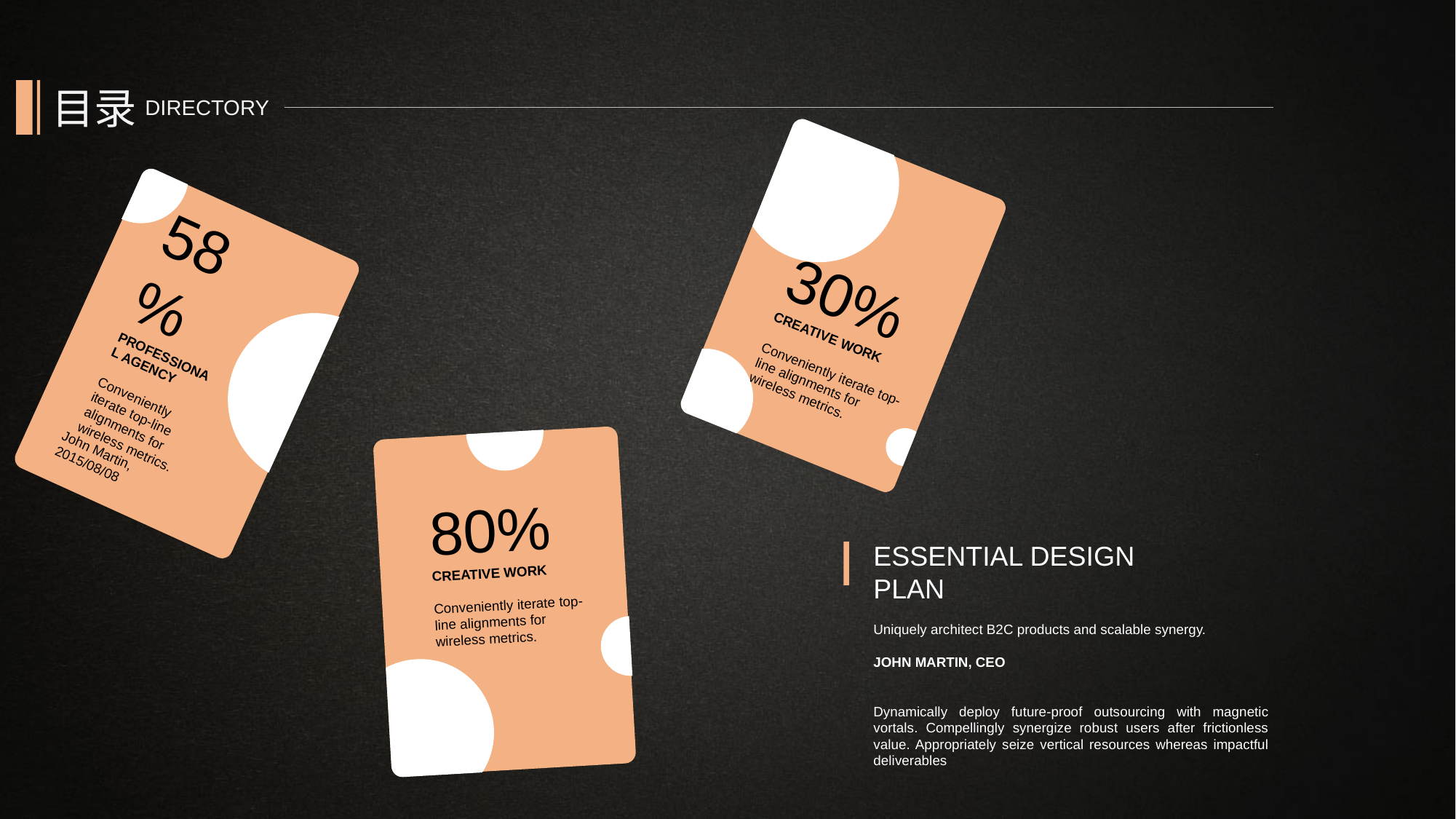

目录
DIRECTORY

30%
CREATIVE WORK

Conveniently iterate top-line alignments for wireless metrics.

58%
PROFESSIONAL AGENCY

Conveniently iterate top-line alignments for wireless metrics.

John Martin,
2015/08/08

80%
CREATIVE WORK

Conveniently iterate top-line alignments for wireless metrics.

ESSENTIAL DESIGN
PLAN

Uniquely architect B2C products and scalable synergy.

JOHN MARTIN, CEO

Dynamically deploy future-proof outsourcing with magnetic vortals. Compellingly synergize robust users after frictionless value. Appropriately seize vertical resources whereas impactful deliverables